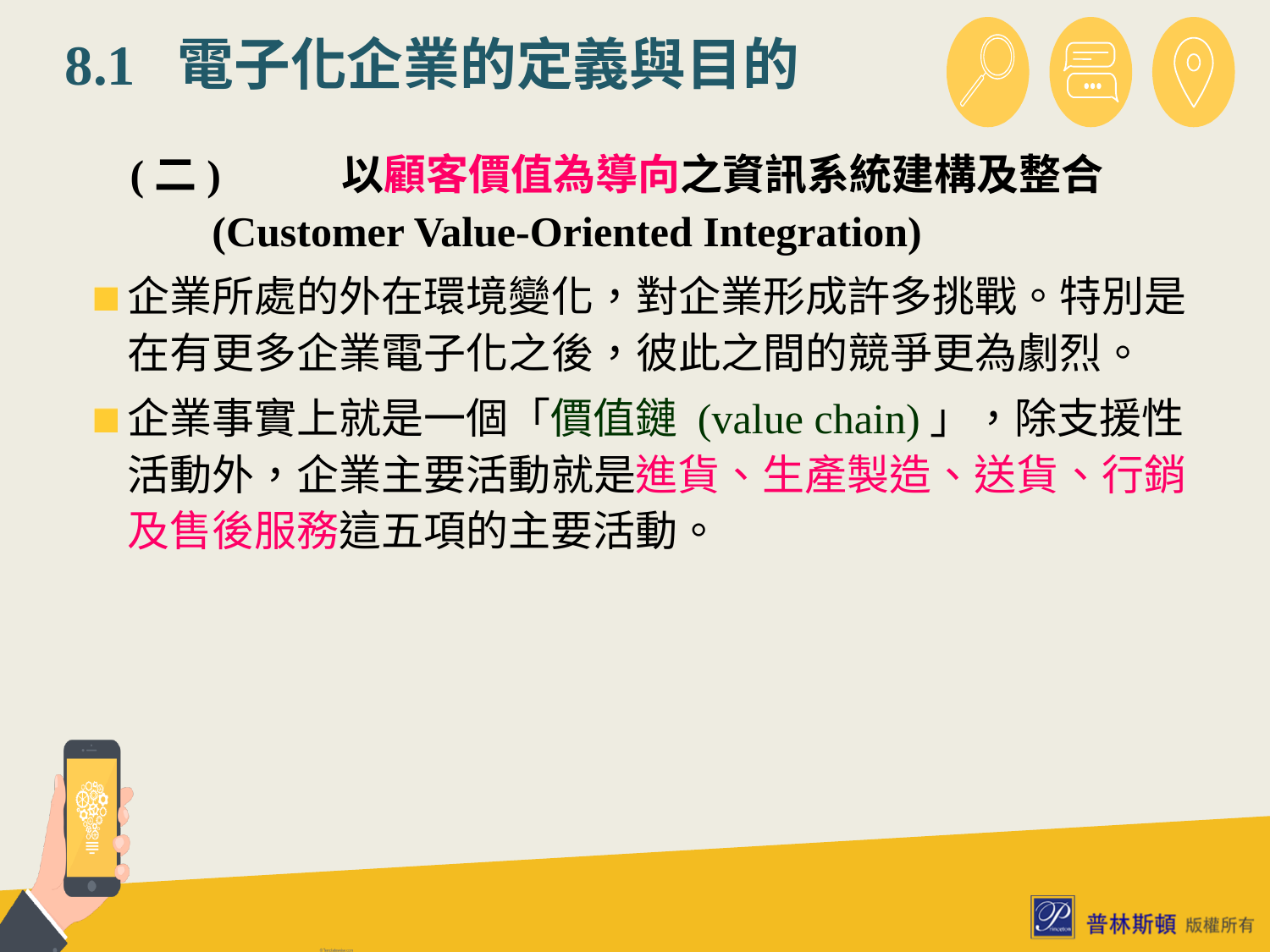

# 8.1  電子化企業的定義與目的
    (二)	以顧客價值為導向之資訊系統建構及整合
            (Customer Value-Oriented Integration)
企業所處的外在環境變化，對企業形成許多挑戰。特別是在有更多企業電子化之後，彼此之間的競爭更為劇烈。
企業事實上就是一個「價值鏈 (value chain)」，除支援性活動外，企業主要活動就是進貨、生產製造、送貨、行銷及售後服務這五項的主要活動。